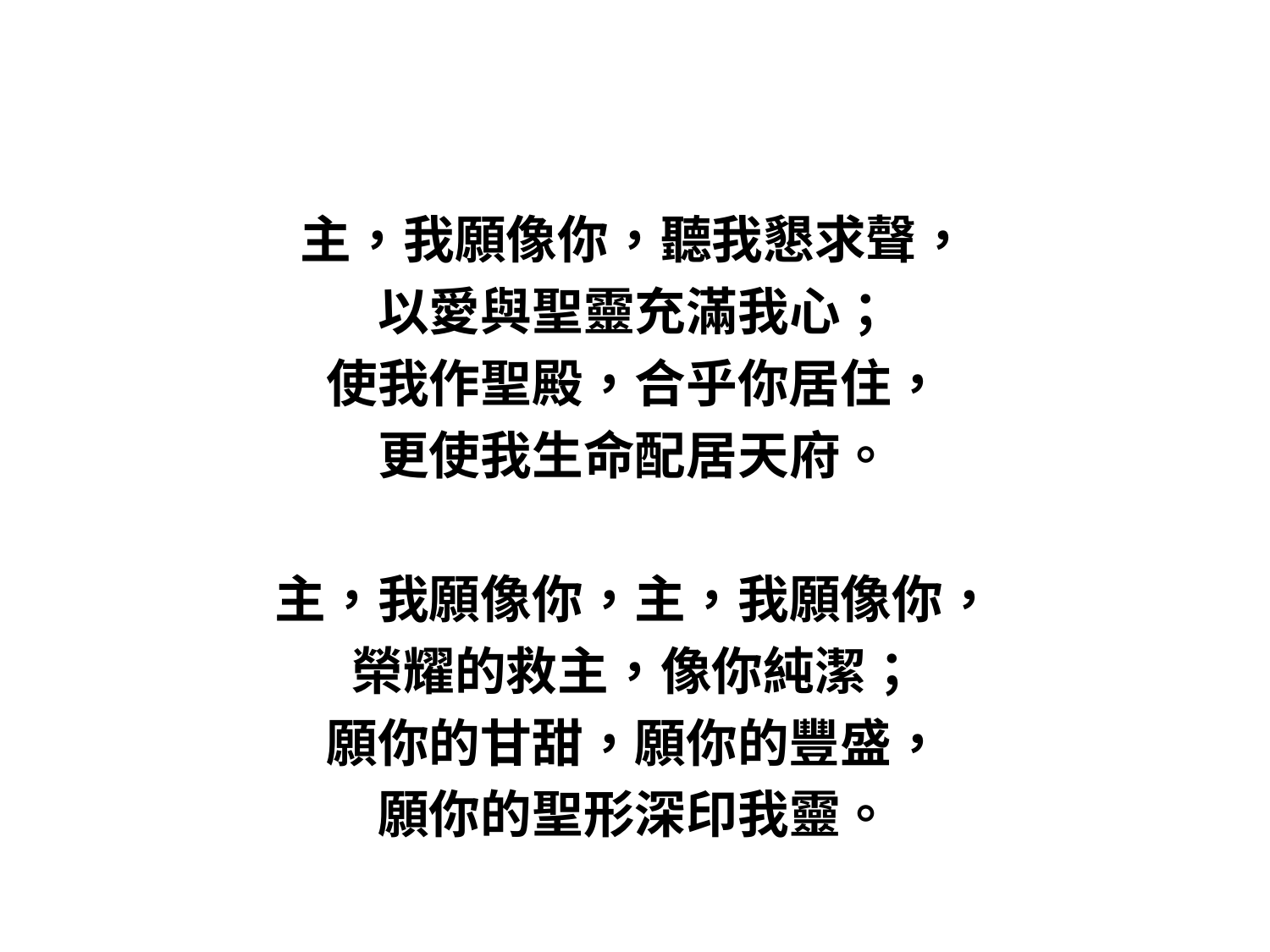

#
主，我願像你，聽我懇求聲，
以愛與聖靈充滿我心；
使我作聖殿，合乎你居住，
更使我生命配居天府。

主，我願像你，主，我願像你，
榮耀的救主，像你純潔；
願你的甘甜，願你的豐盛，
願你的聖形深印我靈。